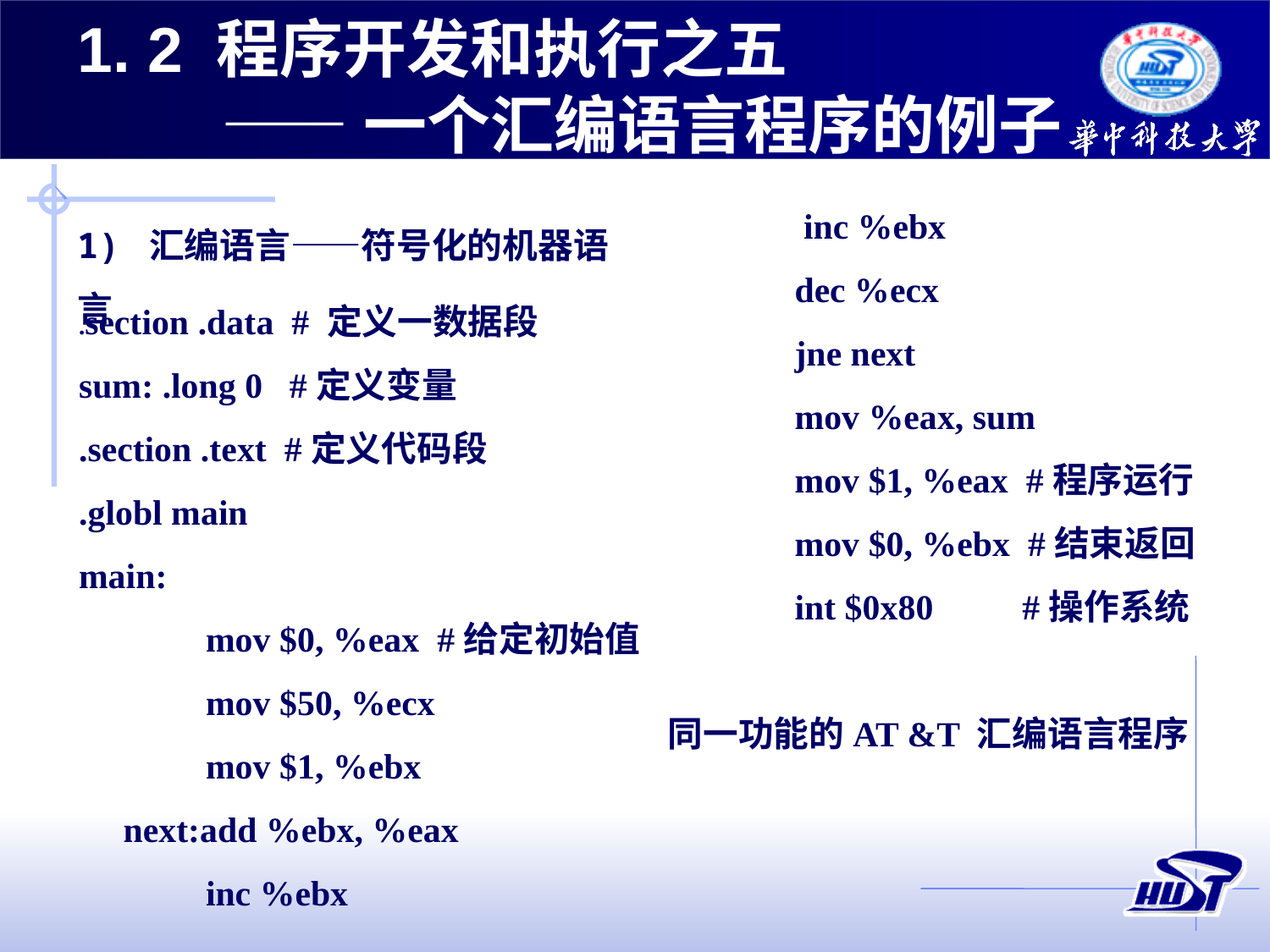

1. 2 程序开发和执行之五
          ——一个汇编语言程序的例子
	 inc %ebx
	dec %ecx
	jne next
	mov %eax, sum
	mov $1, %eax  #程序运行
	mov $0, %ebx  #结束返回
	int $0x80          #操作系统

同一功能的AT &T 汇编语言程序

1) 汇编语言——符号化的机器语言
.section .data  # 定义一数据段
sum: .long 0   #定义变量
.section .text  #定义代码段
.globl main
main:
	mov $0, %eax  #给定初始值
	mov $50, %ecx
	mov $1, %ebx
     next:add %ebx, %eax
	inc %ebx